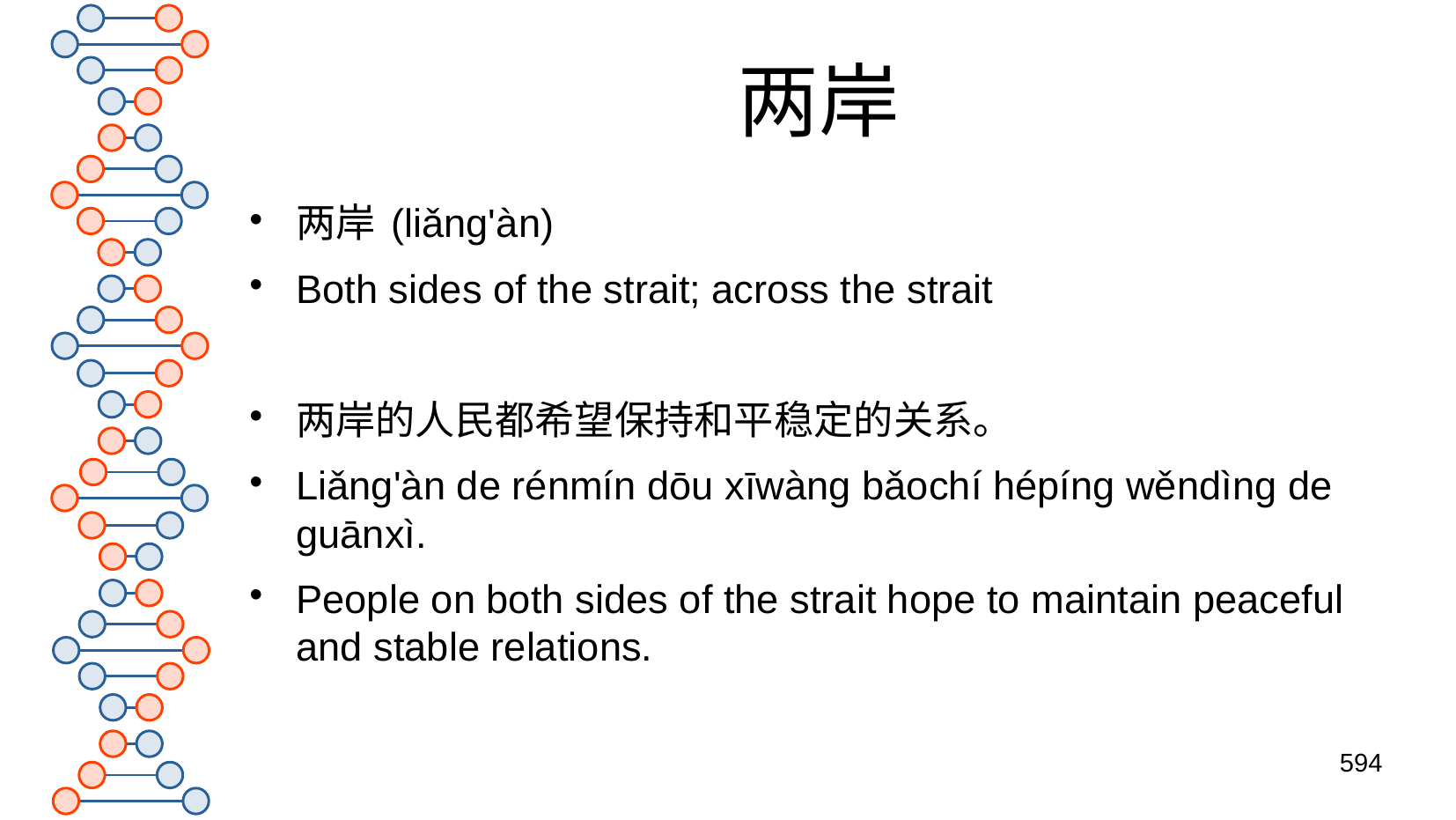

# 两岸
两岸 (liǎng'àn)
Both sides of the strait; across the strait

两岸的人民都希望保持和平稳定的关系。
Liǎng'àn de rénmín dōu xīwàng bǎochí hépíng wěndìng de guānxì.
People on both sides of the strait hope to maintain peaceful and stable relations.
594